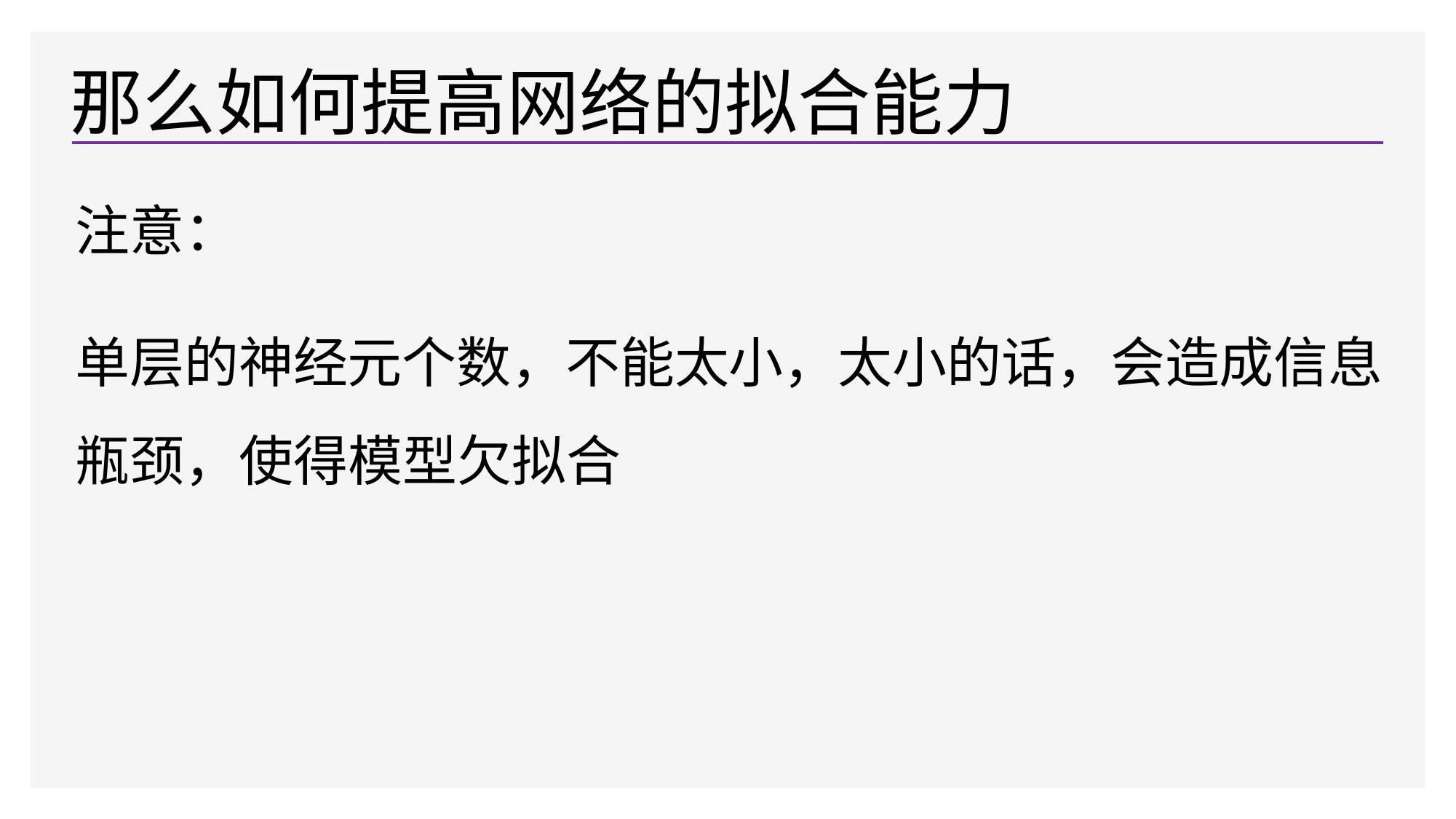

# 那么如何提高网络的拟合能力
注意：
单层的神经元个数，不能太小，太小的话，会造成信息 瓶颈，使得模型欠拟合